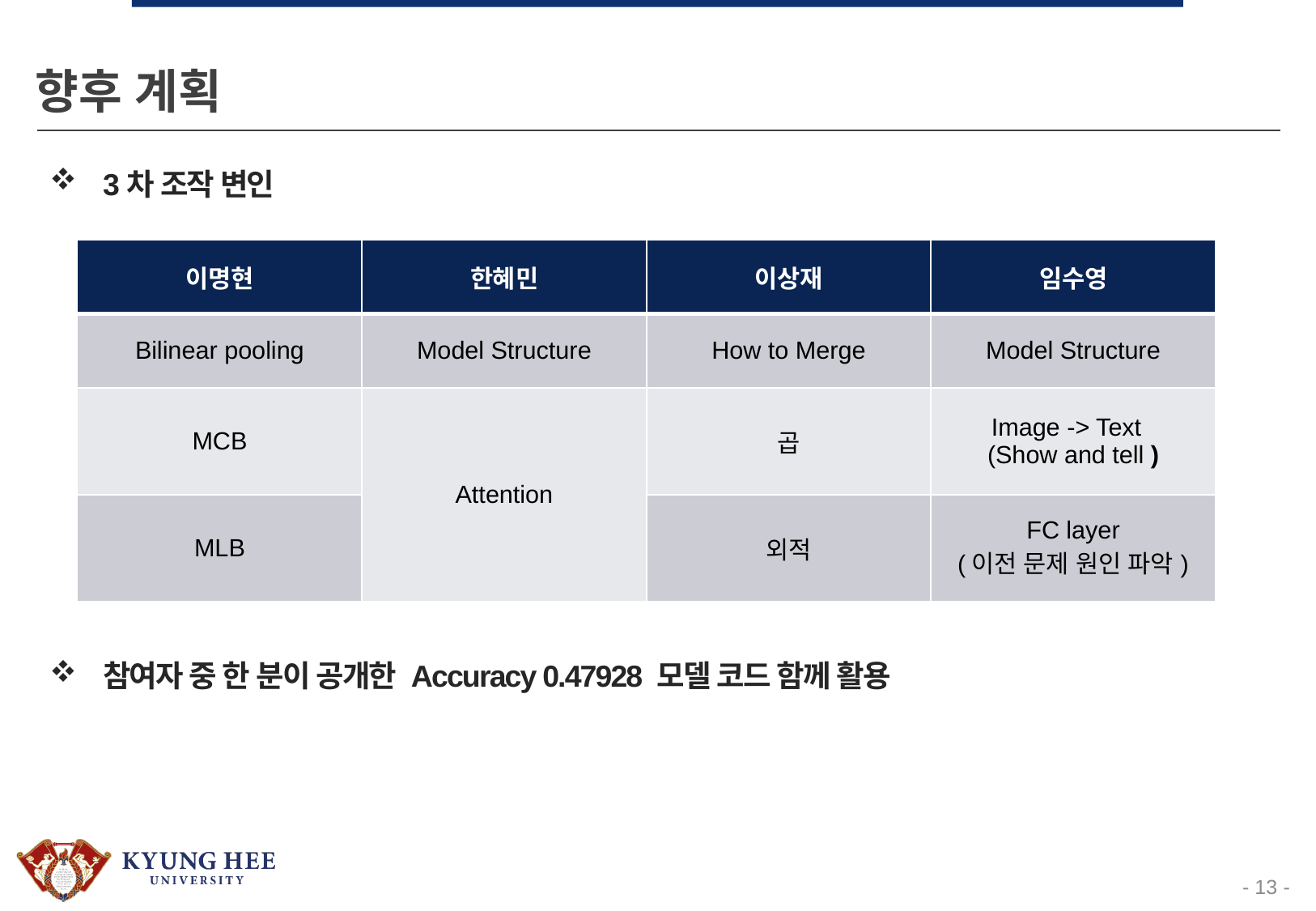

향후 계획
3차 조작 변인

참여자 중 한 분이 공개한 Accuracy 0.47928 모델 코드 함께 활용
| 이명현 | 한혜민 | 이상재 | 임수영 |
| --- | --- | --- | --- |
| Bilinear pooling | Model Structure | How to Merge | Model Structure |
| MCB | Attention | 곱 | Image -> Text (Show and tell ) |
| MLB |  | 외적 | FC layer (이전 문제 원인 파악) |
- 13 -